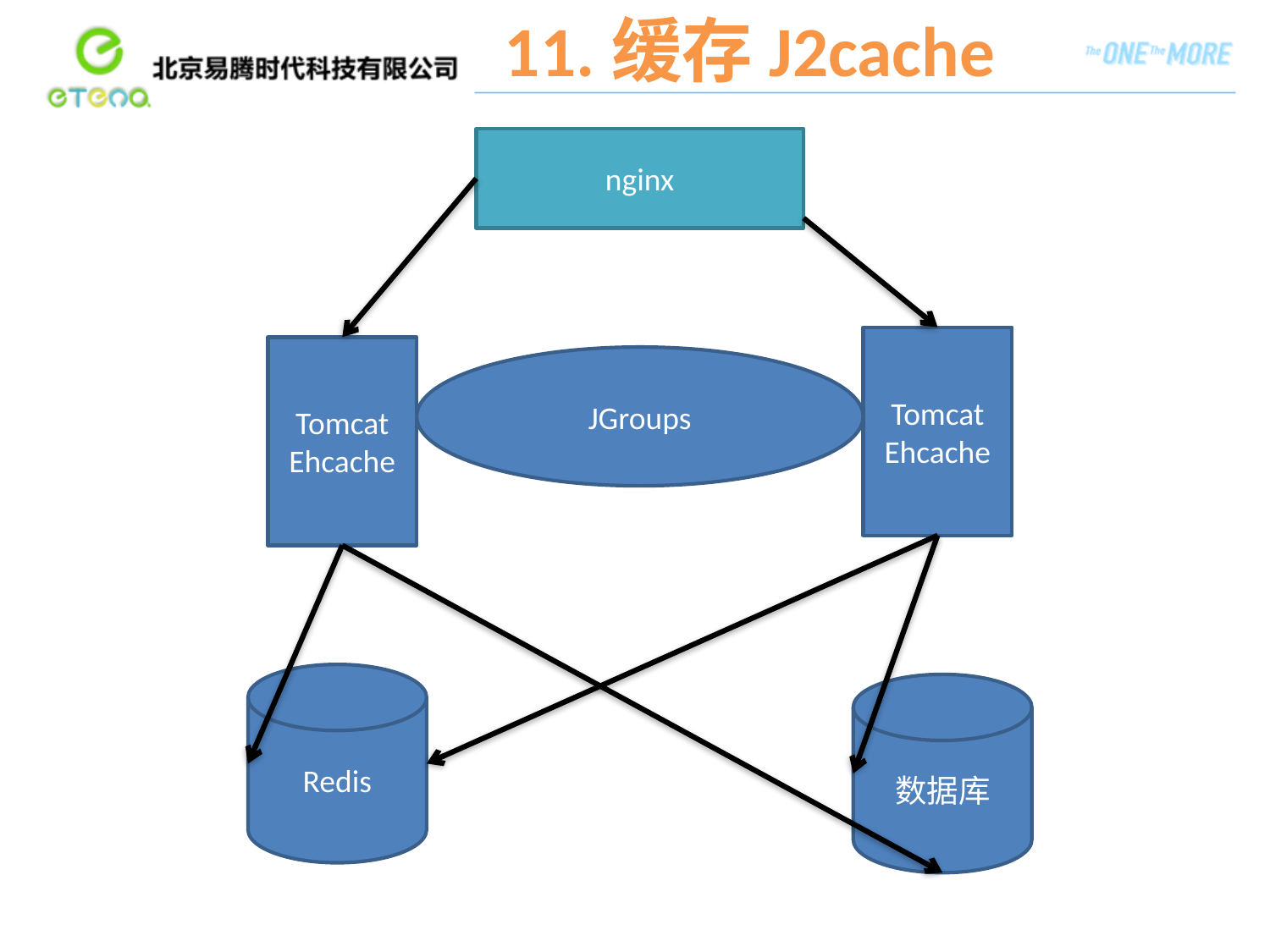

11.缓存J2cache
nginx
Tomcat
Ehcache
Tomcat
Ehcache
JGroups
Redis
数据库